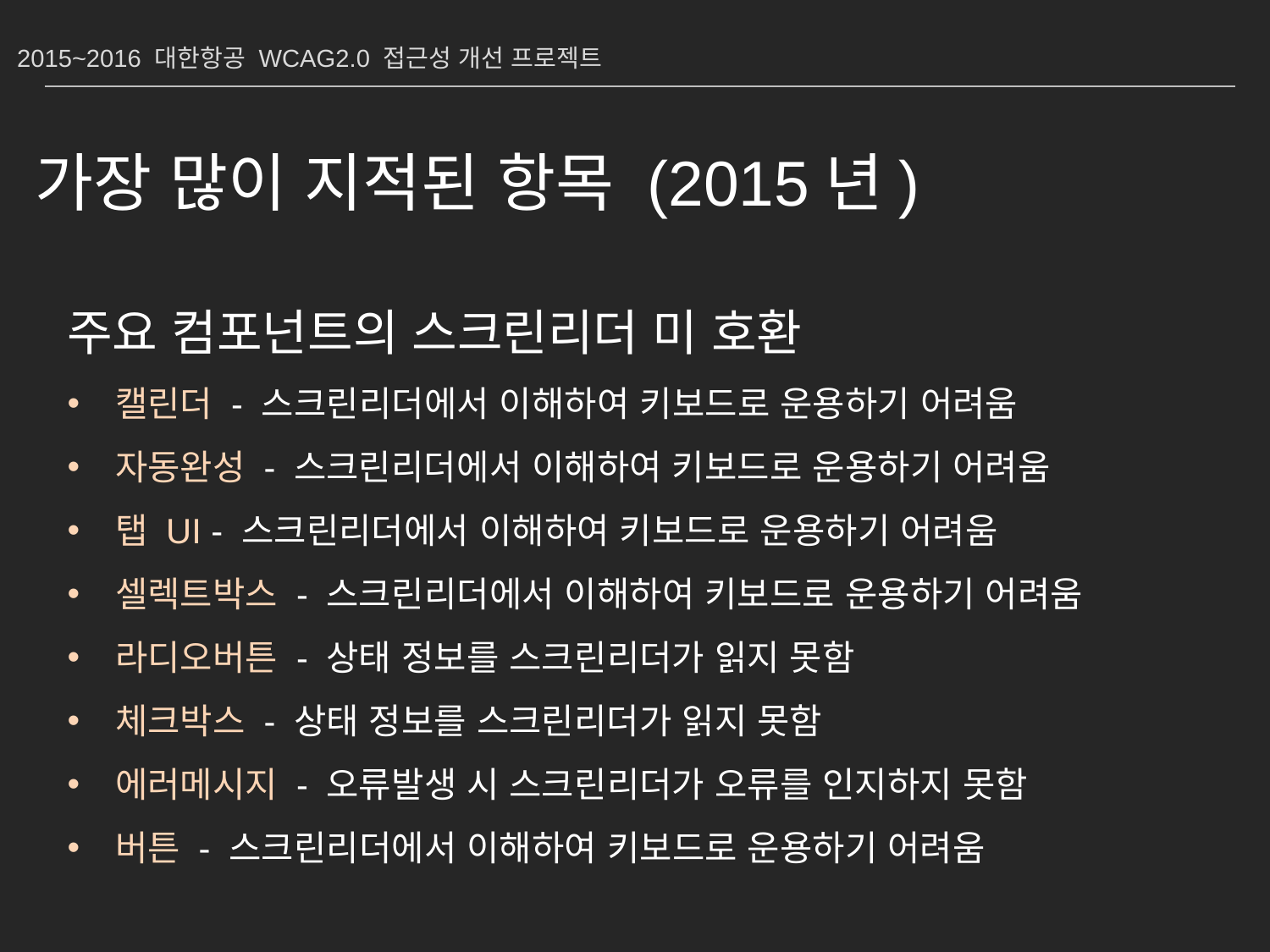

2015~2016 대한항공 WCAG2.0 접근성 개선 프로젝트
가장 많이 지적된 항목 (2015년)
주요 컴포넌트의 스크린리더 미 호환
캘린더 - 스크린리더에서 이해하여 키보드로 운용하기 어려움
자동완성 - 스크린리더에서 이해하여 키보드로 운용하기 어려움
탭 UI - 스크린리더에서 이해하여 키보드로 운용하기 어려움
셀렉트박스 - 스크린리더에서 이해하여 키보드로 운용하기 어려움
라디오버튼 - 상태 정보를 스크린리더가 읽지 못함
체크박스 - 상태 정보를 스크린리더가 읽지 못함
에러메시지 - 오류발생 시 스크린리더가 오류를 인지하지 못함
버튼 - 스크린리더에서 이해하여 키보드로 운용하기 어려움